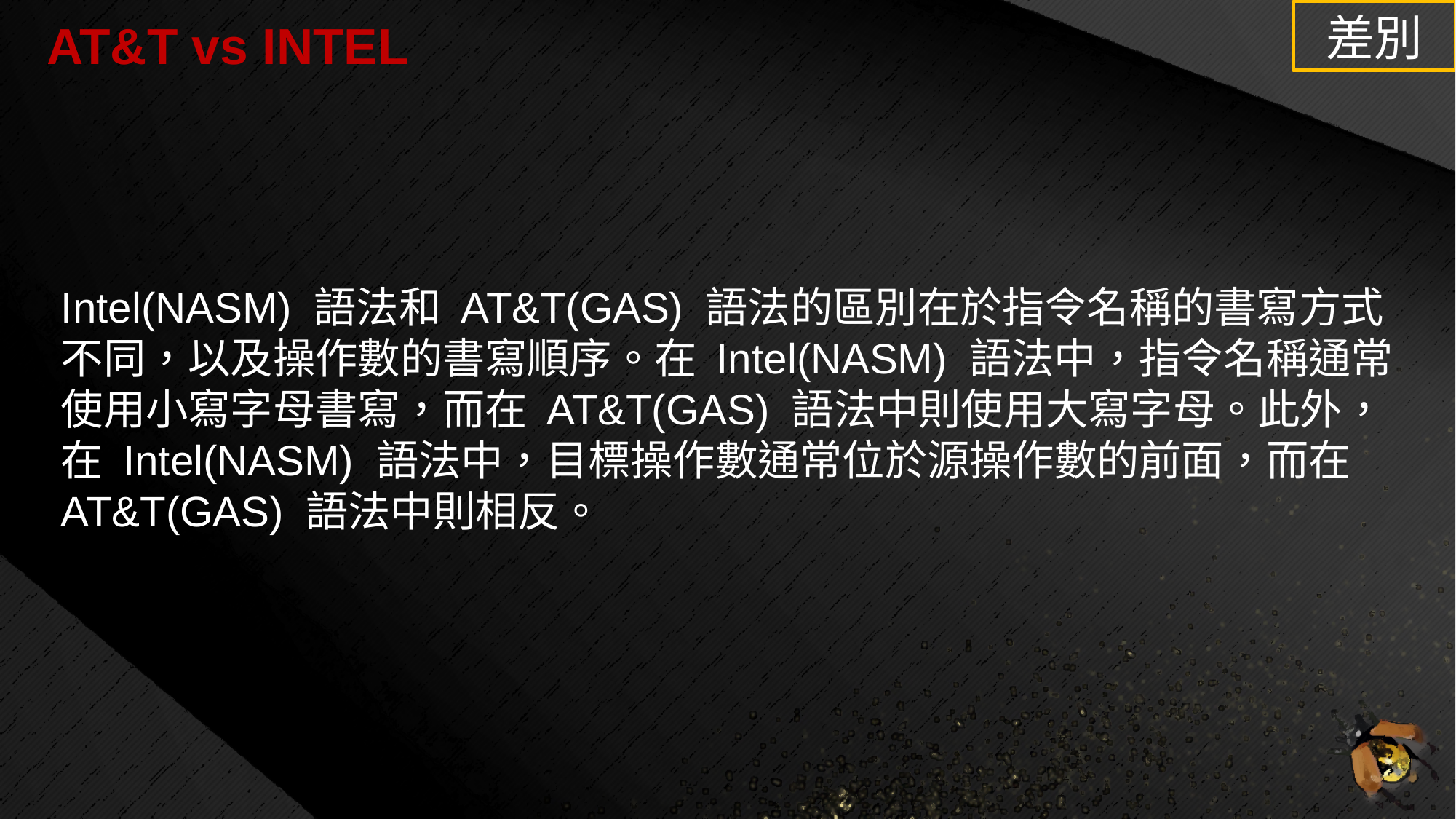

AT&T vs INTEL
差別
Intel(NASM) 語法和 AT&T(GAS) 語法的區別在於指令名稱的書寫方式不同，以及操作數的書寫順序。在 Intel(NASM) 語法中，指令名稱通常使用小寫字母書寫，而在 AT&T(GAS) 語法中則使用大寫字母。此外，在 Intel(NASM) 語法中，目標操作數通常位於源操作數的前面，而在 AT&T(GAS) 語法中則相反。